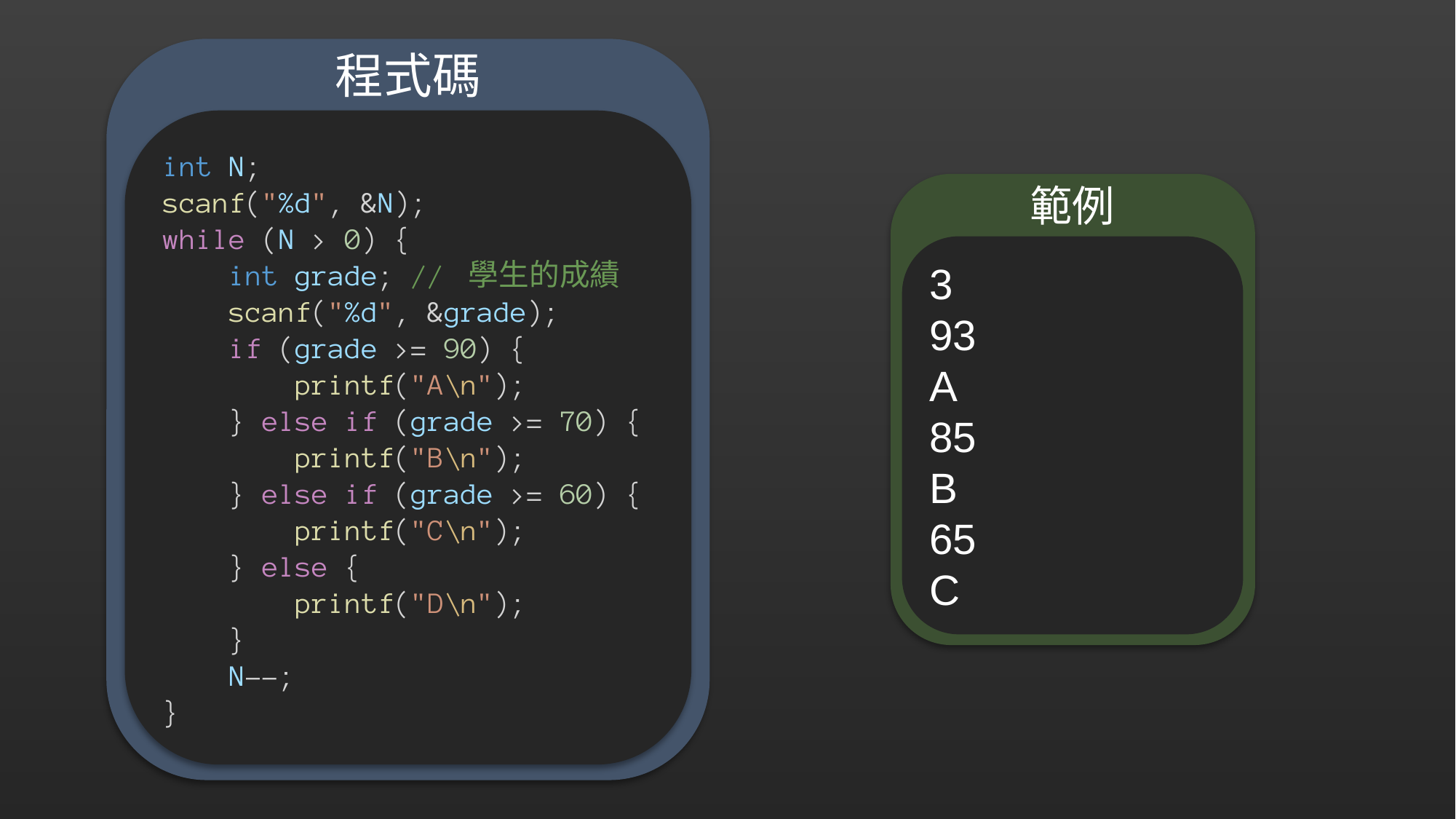

程式碼
int N;
scanf("%d", &N);
while (N > 0) {
    int grade; // 學生的成績
    scanf("%d", &grade);
    if (grade >= 90) {
        printf("A\n");
    } else if (grade >= 70) {
        printf("B\n");
    } else if (grade >= 60) {
        printf("C\n");
    } else {
        printf("D\n");
    }
    N--;
}

範例
3
93
A
85
B
65
C